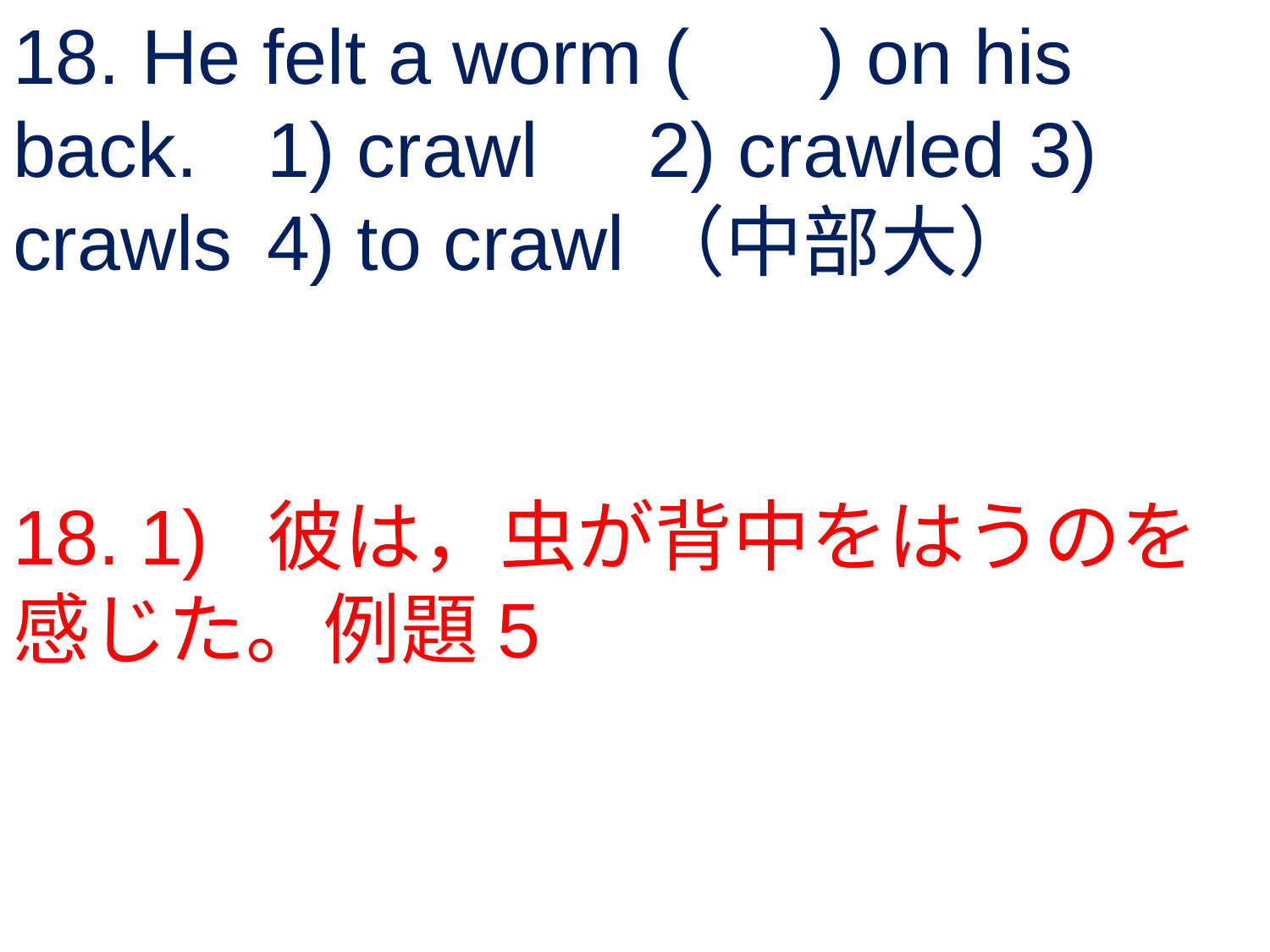

# 18. He felt a worm (      ) on his back.	1) crawl	2) crawled	3) crawls	4) to crawl	（中部大）
18.	1) 	彼は，虫が背中をはうのを感じた。例題5